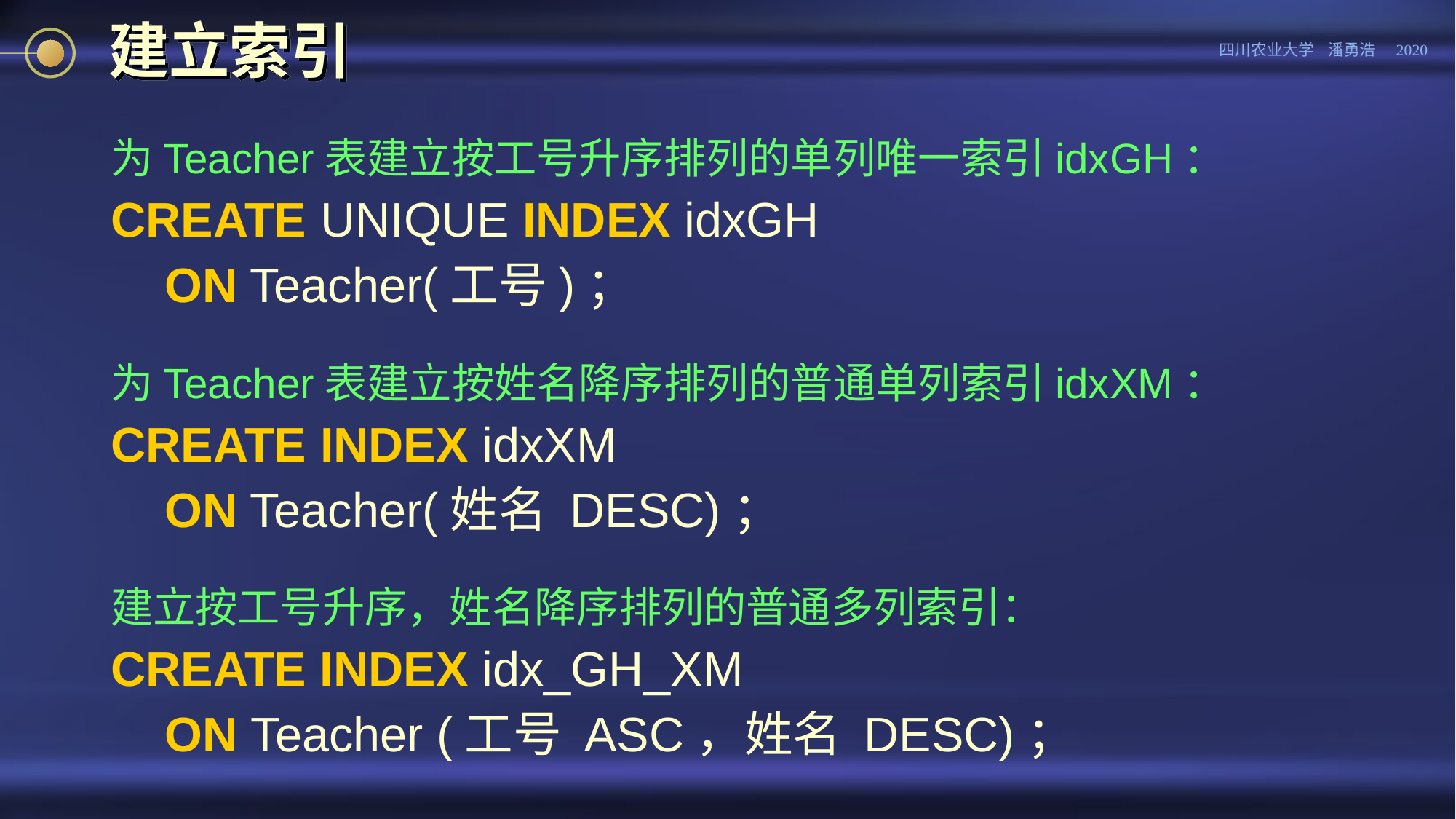

# 建立索引
为Teacher表建立按工号升序排列的单列唯一索引idxGH：
CREATE UNIQUE INDEX idxGH
    ON Teacher(工号)；
为Teacher表建立按姓名降序排列的普通单列索引idxXM：
CREATE INDEX idxXM
    ON Teacher(姓名 DESC)；
建立按工号升序，姓名降序排列的普通多列索引：
CREATE INDEX idx_GH_XM
    ON Teacher (工号 ASC，姓名 DESC)；